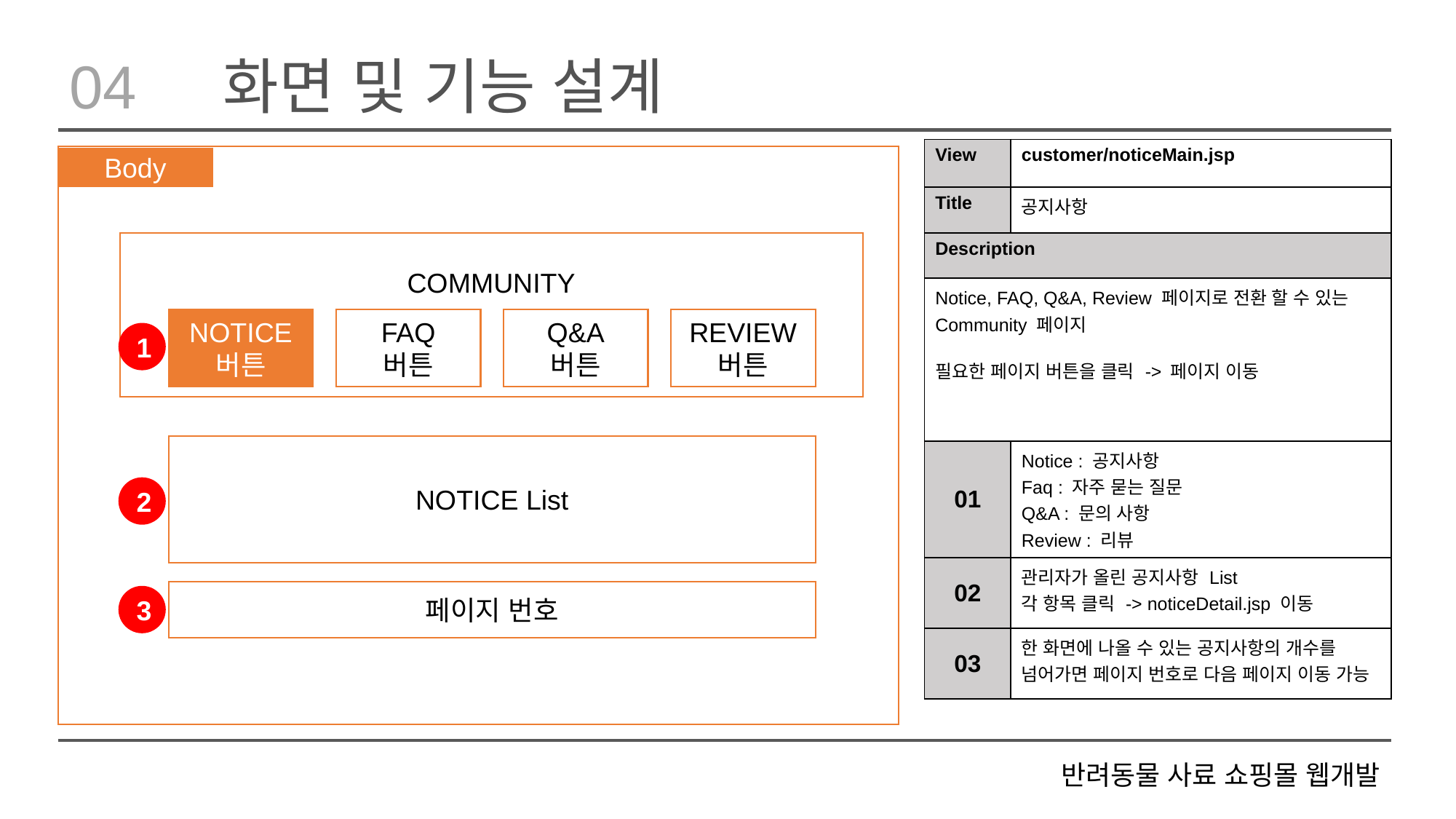

04
화면 및 기능 설계
| View | customer/noticeMain.jsp |
| --- | --- |
| Title | 공지사항 |
| Description |  |
| Notice, FAQ, Q&A, Review 페이지로 전환 할 수 있는 Community 페이지 필요한 페이지 버튼을 클릭 -> 페이지 이동 |  |
| 01 | Notice : 공지사항 Faq : 자주 묻는 질문 Q&A : 문의 사항 Review : 리뷰 |
| 02 | 관리자가 올린 공지사항 List 각 항목 클릭 -> noticeDetail.jsp 이동 |
| 03 | 한 화면에 나올 수 있는 공지사항의 개수를 넘어가면 페이지 번호로 다음 페이지 이동 가능 |

Body
COMMUNITY

FAQ
버튼
Q&A
버튼
REVIEW 버튼
NOTICE 버튼
1
NOTICE List
2
페이지 번호
3
반려동물 사료 쇼핑몰 웹개발